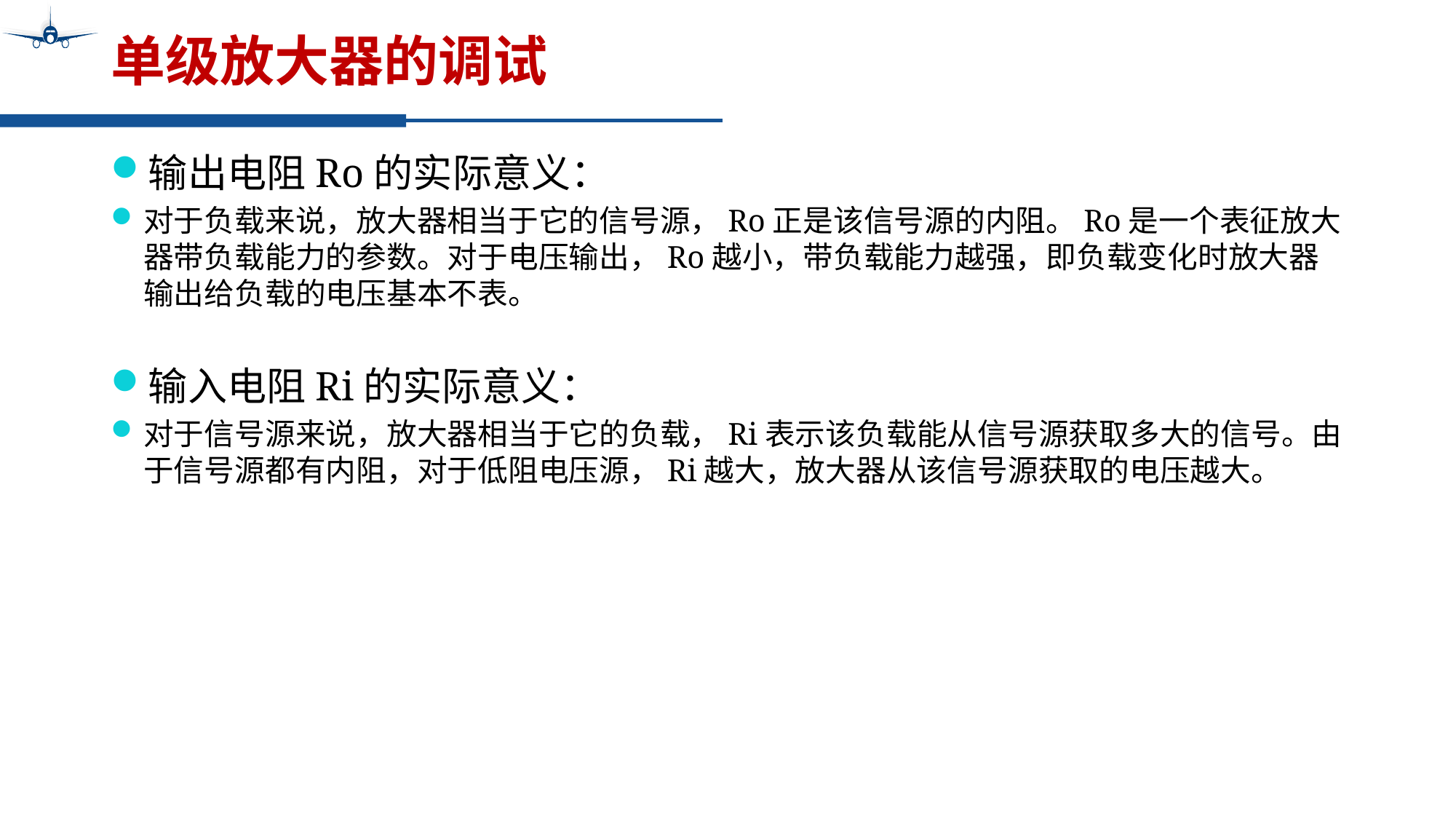

# 单级放大器的调试
输出电阻Ro的实际意义：
对于负载来说，放大器相当于它的信号源，Ro正是该信号源的内阻。Ro是一个表征放大器带负载能力的参数。对于电压输出，Ro越小，带负载能力越强，即负载变化时放大器输出给负载的电压基本不表。

输入电阻Ri的实际意义：
对于信号源来说，放大器相当于它的负载，Ri表示该负载能从信号源获取多大的信号。由于信号源都有内阻，对于低阻电压源，Ri越大，放大器从该信号源获取的电压越大。